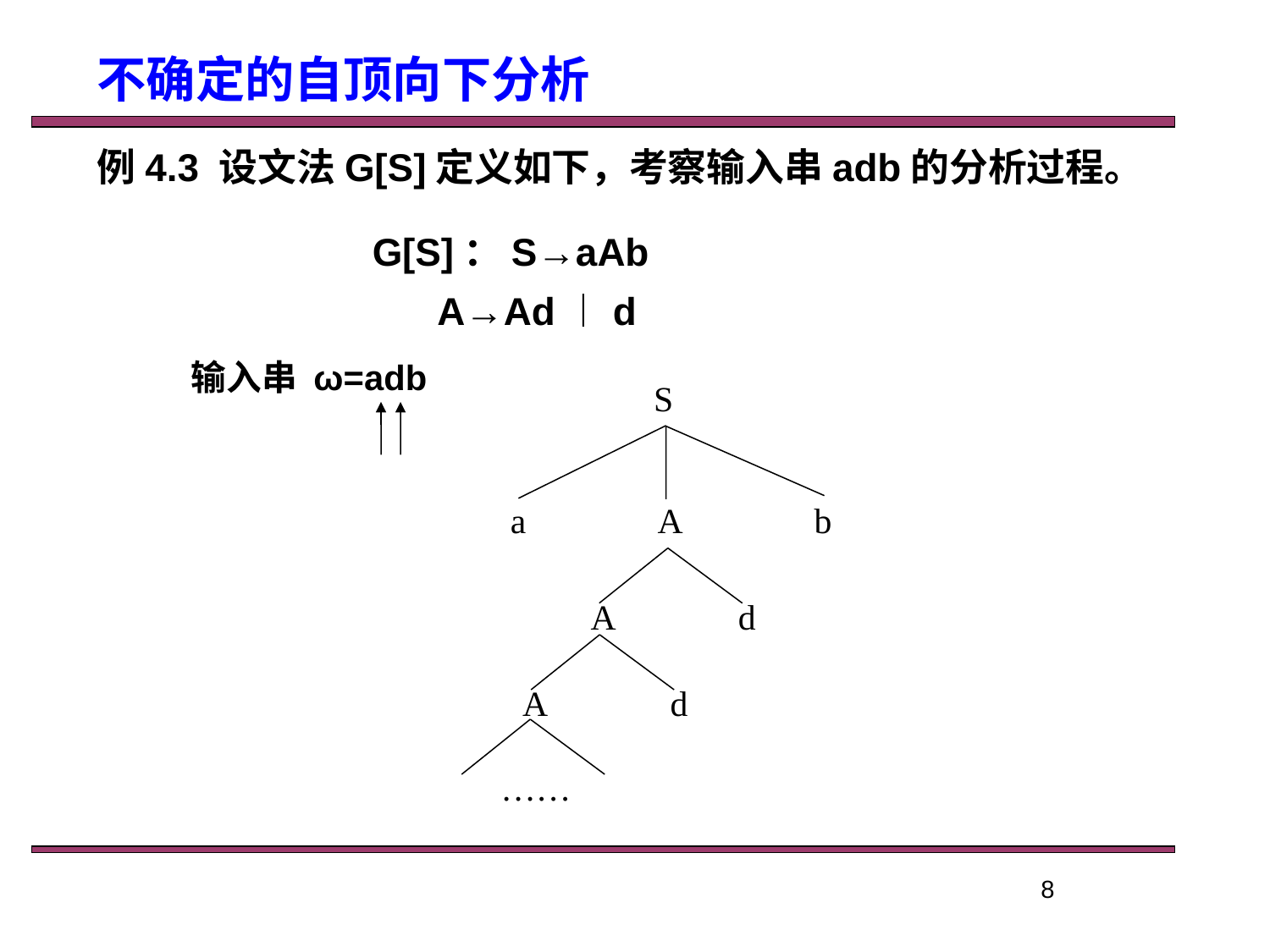

不确定的自顶向下分析
例4.3 设文法G[S]定义如下，考察输入串adb的分析过程。
G[S]：S→aAb
      A→Ad︱d
输入串 ω=adb
S

 a               A               b

A              d

A              d

……
8